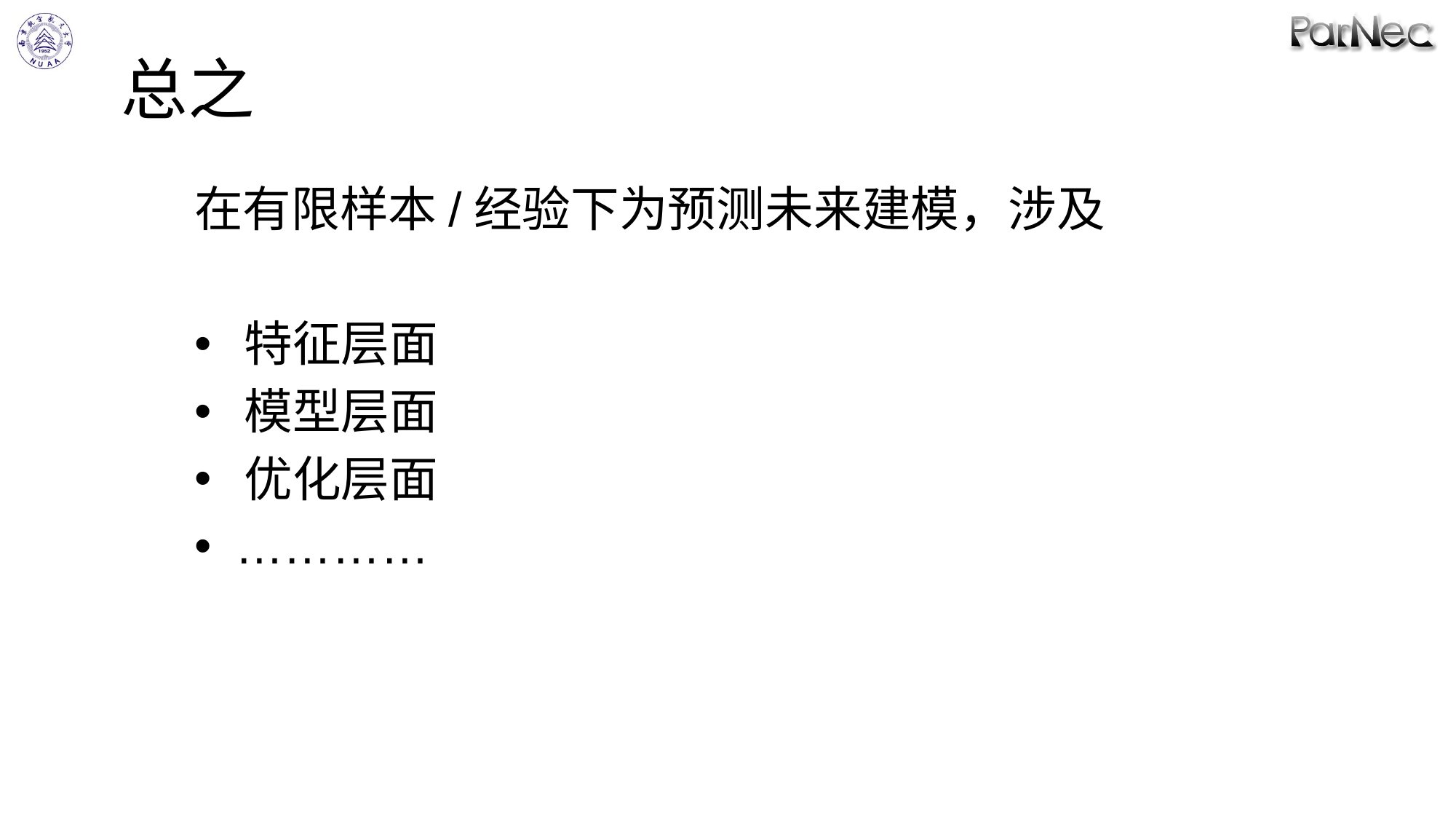

# 总之
在有限样本/经验下为预测未来建模，涉及

 特征层面
 模型层面
 优化层面
 …………